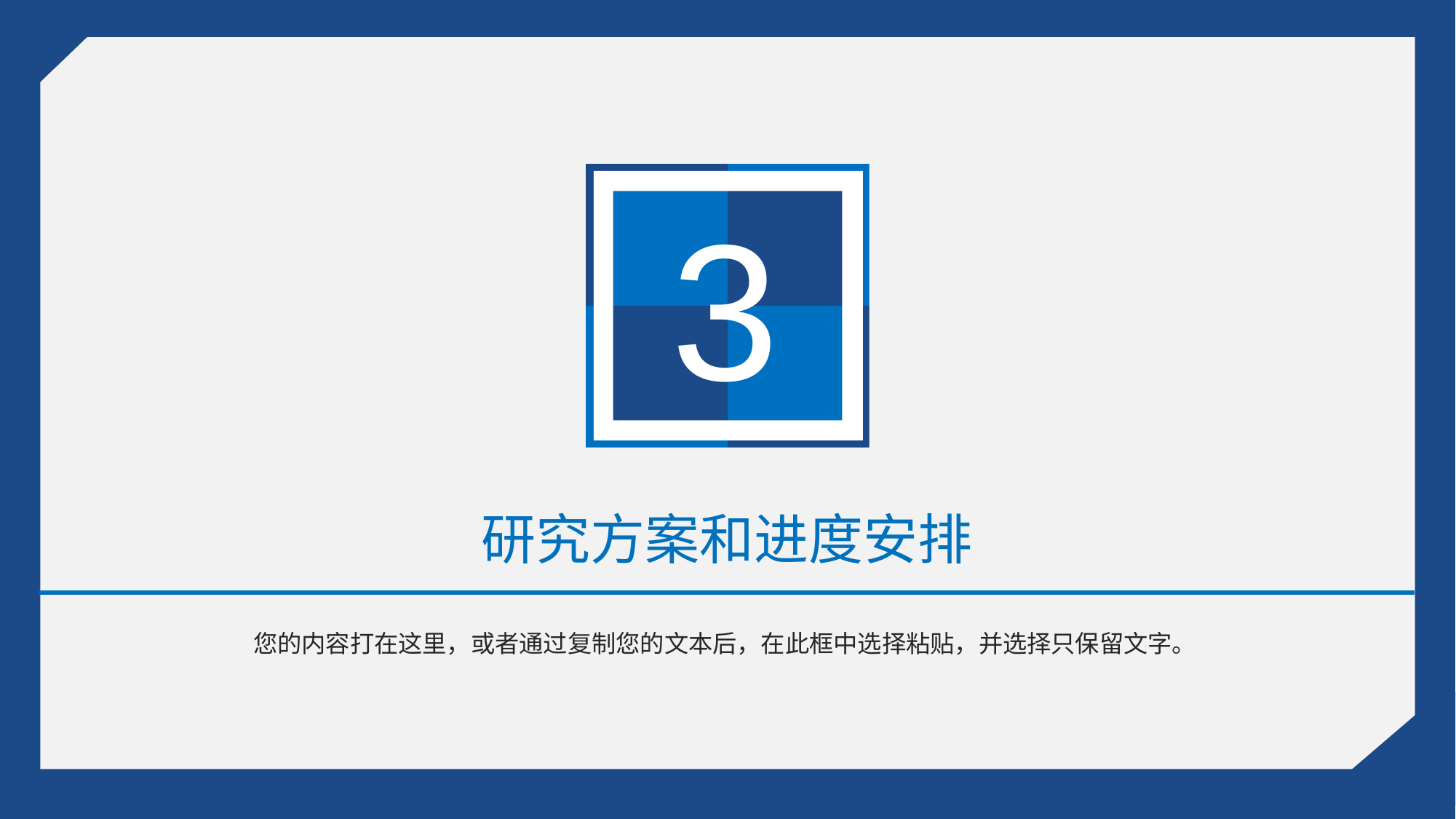

3
研究方案和进度安排
您的内容打在这里，或者通过复制您的文本后，在此框中选择粘贴，并选择只保留文字。